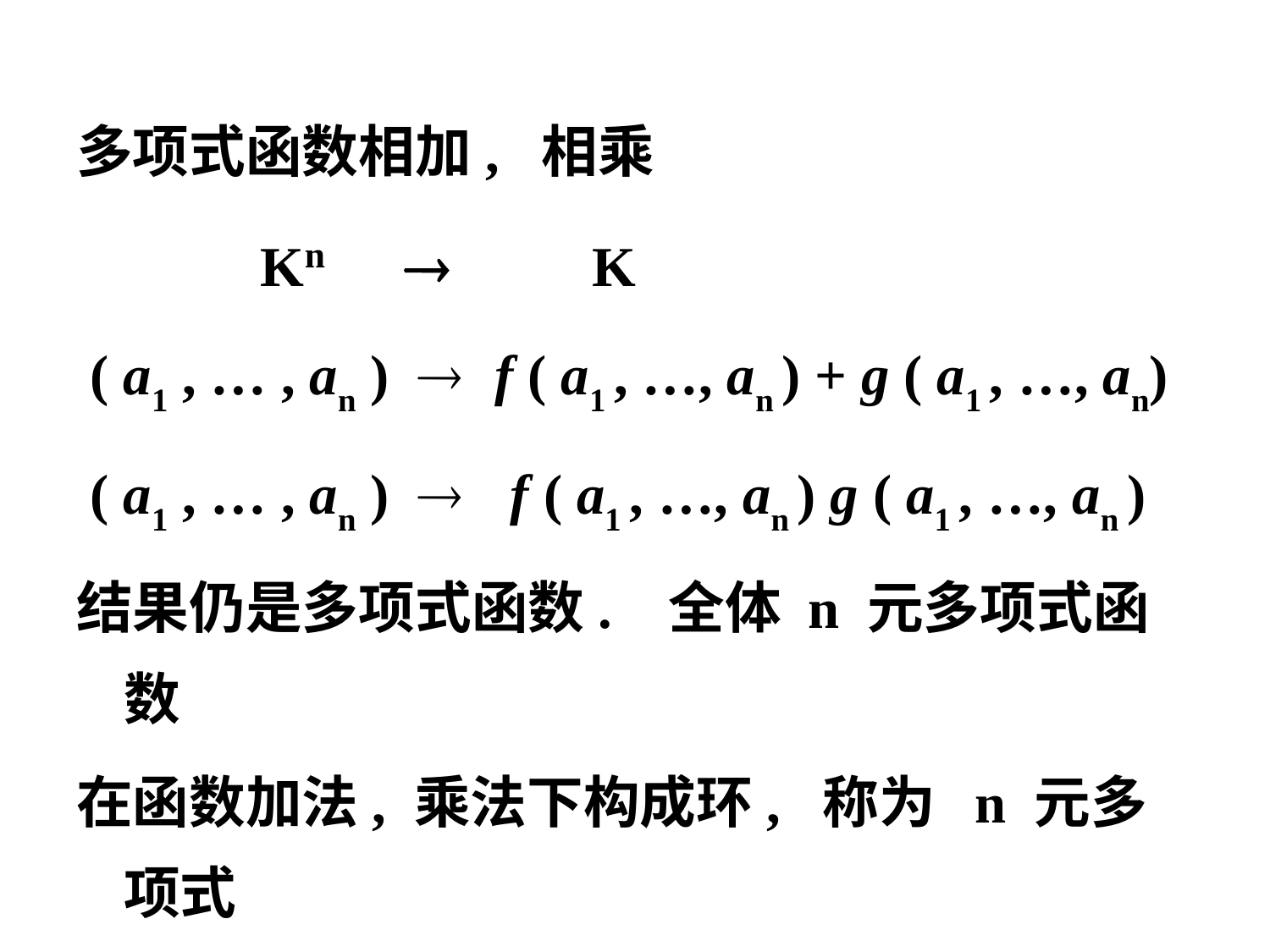

多项式函数相加,  相乘
             Kn        →          K
 ( a1 , … , an )  →  f ( a1 , …, an ) + g ( a1 , …, an)
 ( a1 , … , an )  →   f ( a1 , …, an ) g ( a1 , …, an )
结果仍是多项式函数.   全体 n 元多项式函数
在函数加法, 乘法下构成环,  称为  n 元多项式
函数环,  记作 Kn, pol